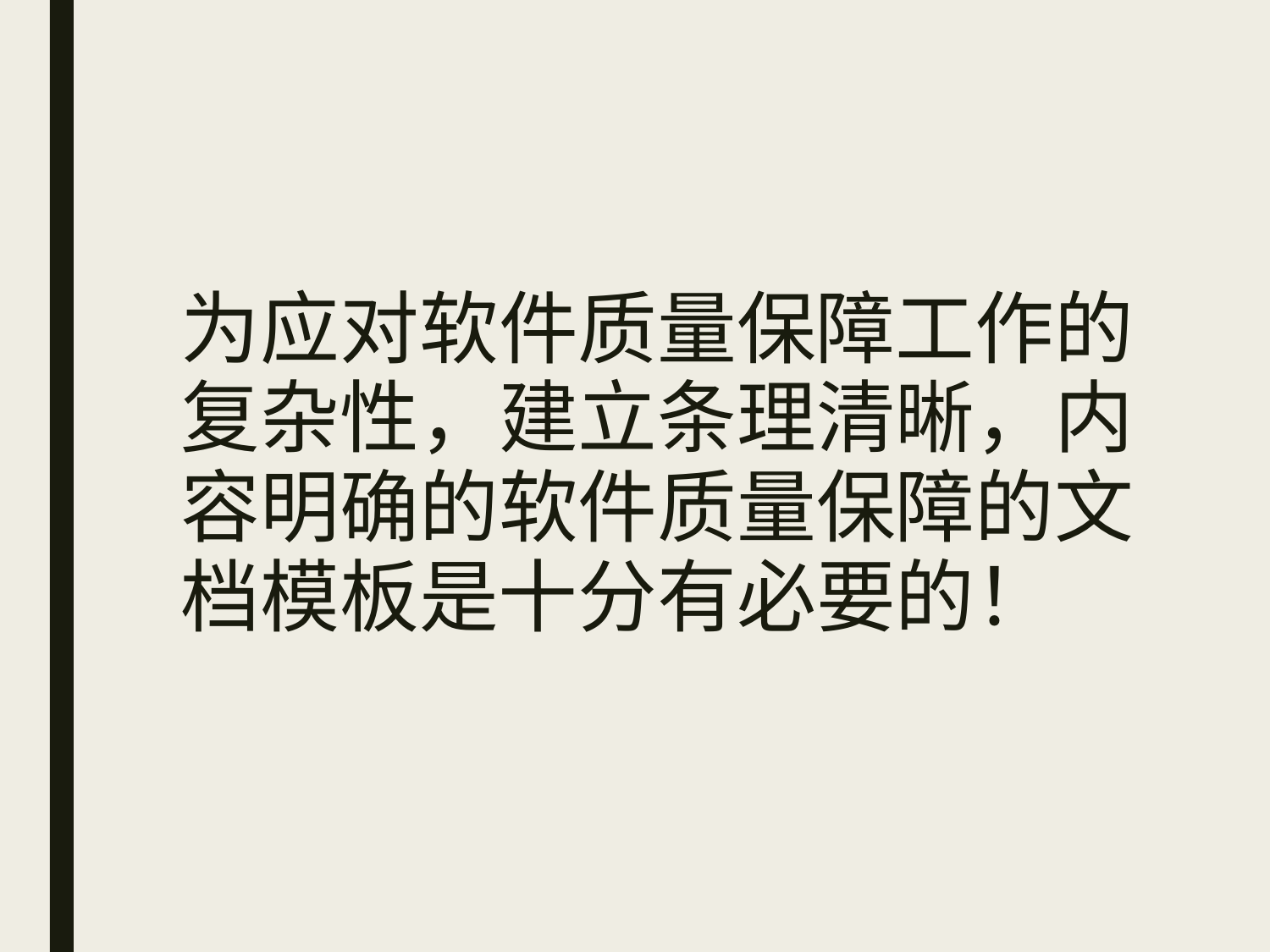

为应对软件质量保障工作的复杂性，建立条理清晰，内容明确的软件质量保障的文档模板是十分有必要的！